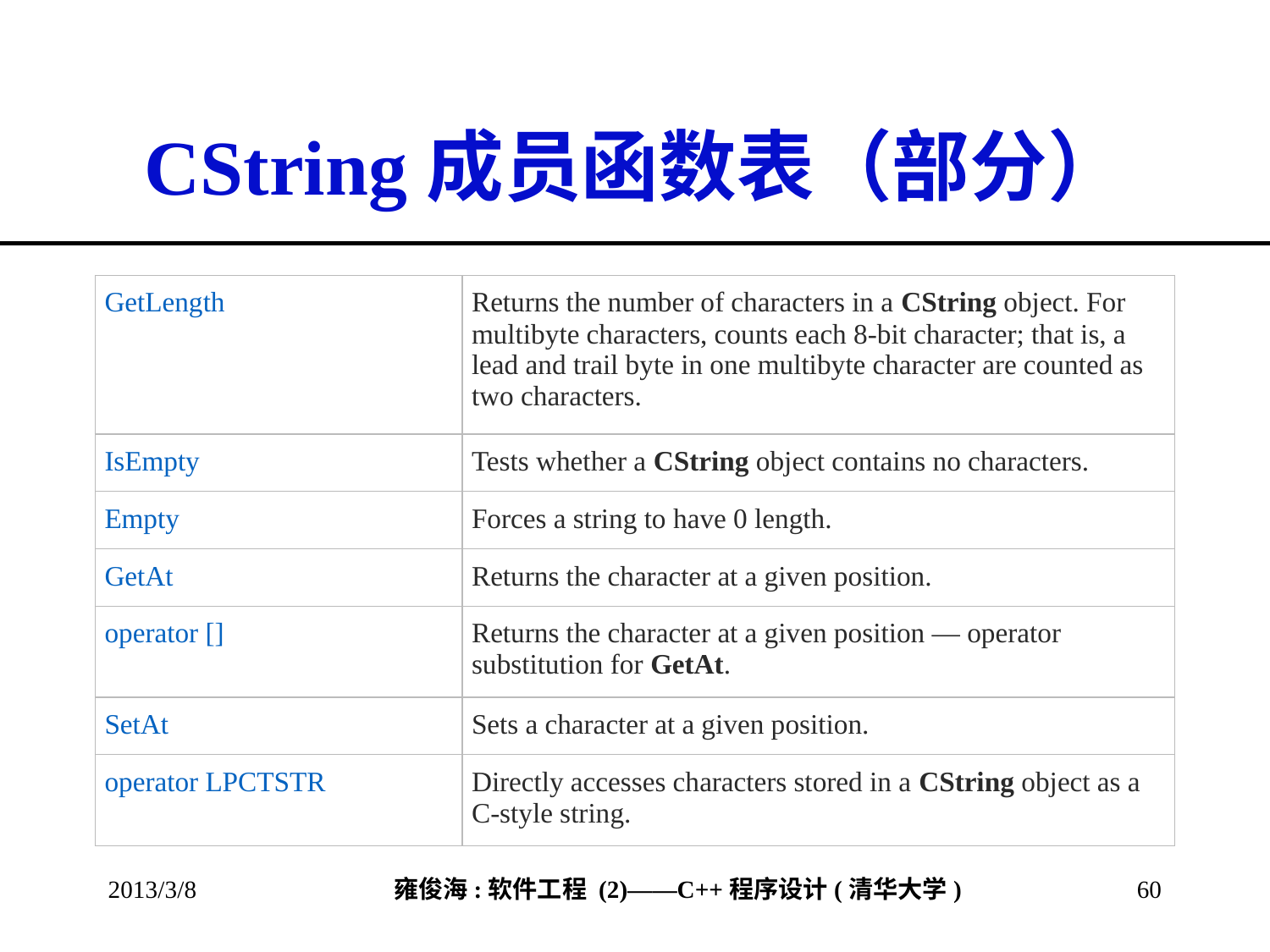

# CString成员函数表（部分）
| GetLength | Returns the number of characters in a CString object. For multibyte characters, counts each 8-bit character; that is, a lead and trail byte in one multibyte character are counted as two characters. |
| --- | --- |
| IsEmpty | Tests whether a CString object contains no characters. |
| Empty | Forces a string to have 0 length. |
| GetAt | Returns the character at a given position. |
| operator [] | Returns the character at a given position — operator substitution for GetAt. |
| SetAt | Sets a character at a given position. |
| operator LPCTSTR | Directly accesses characters stored in a CString object as a C-style string. |
2013/3/8
60